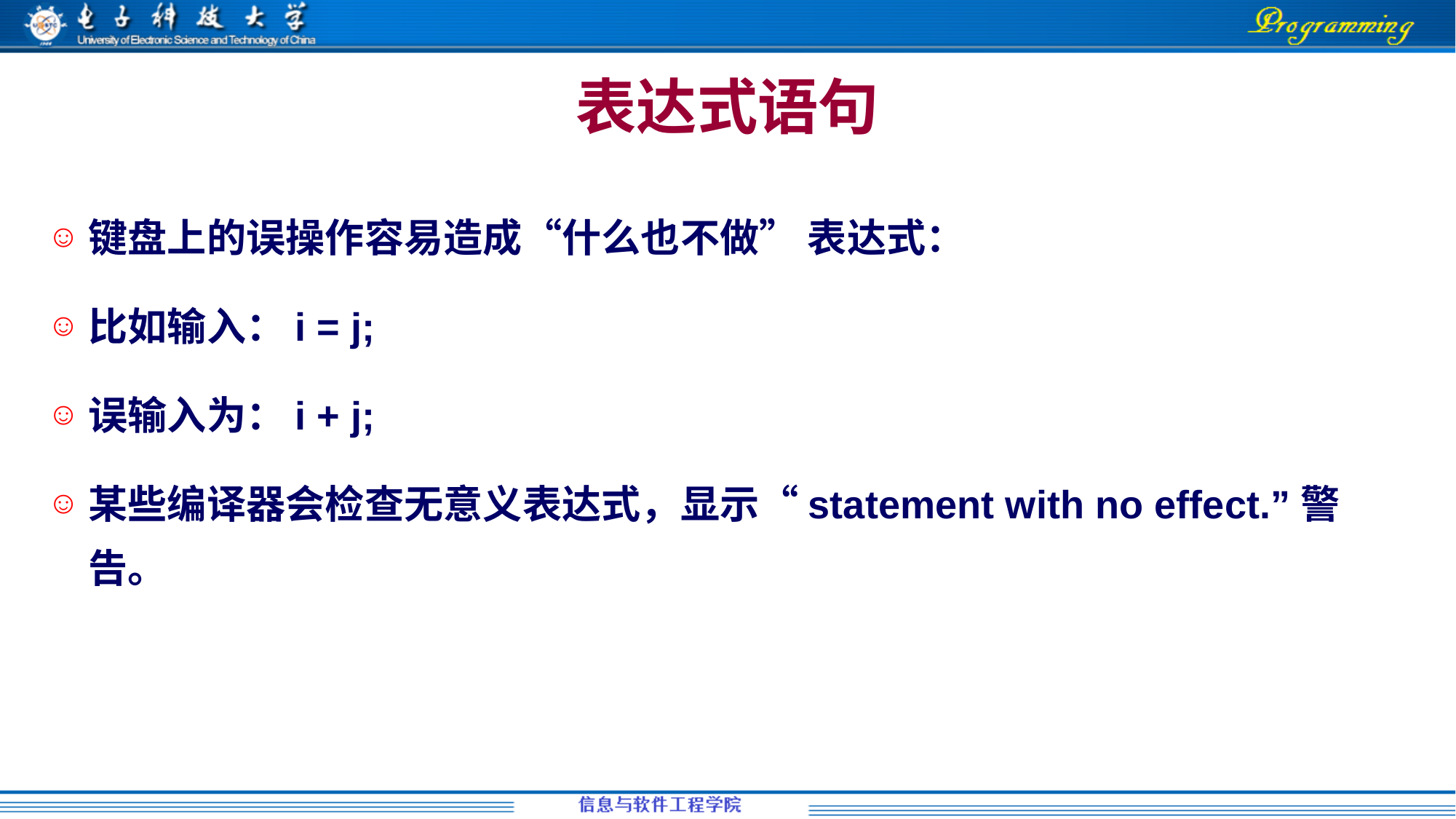

表达式语句
键盘上的误操作容易造成“什么也不做” 表达式：
比如输入：i = j;
误输入为：i + j;
某些编译器会检查无意义表达式，显示“statement with no effect.”警告。